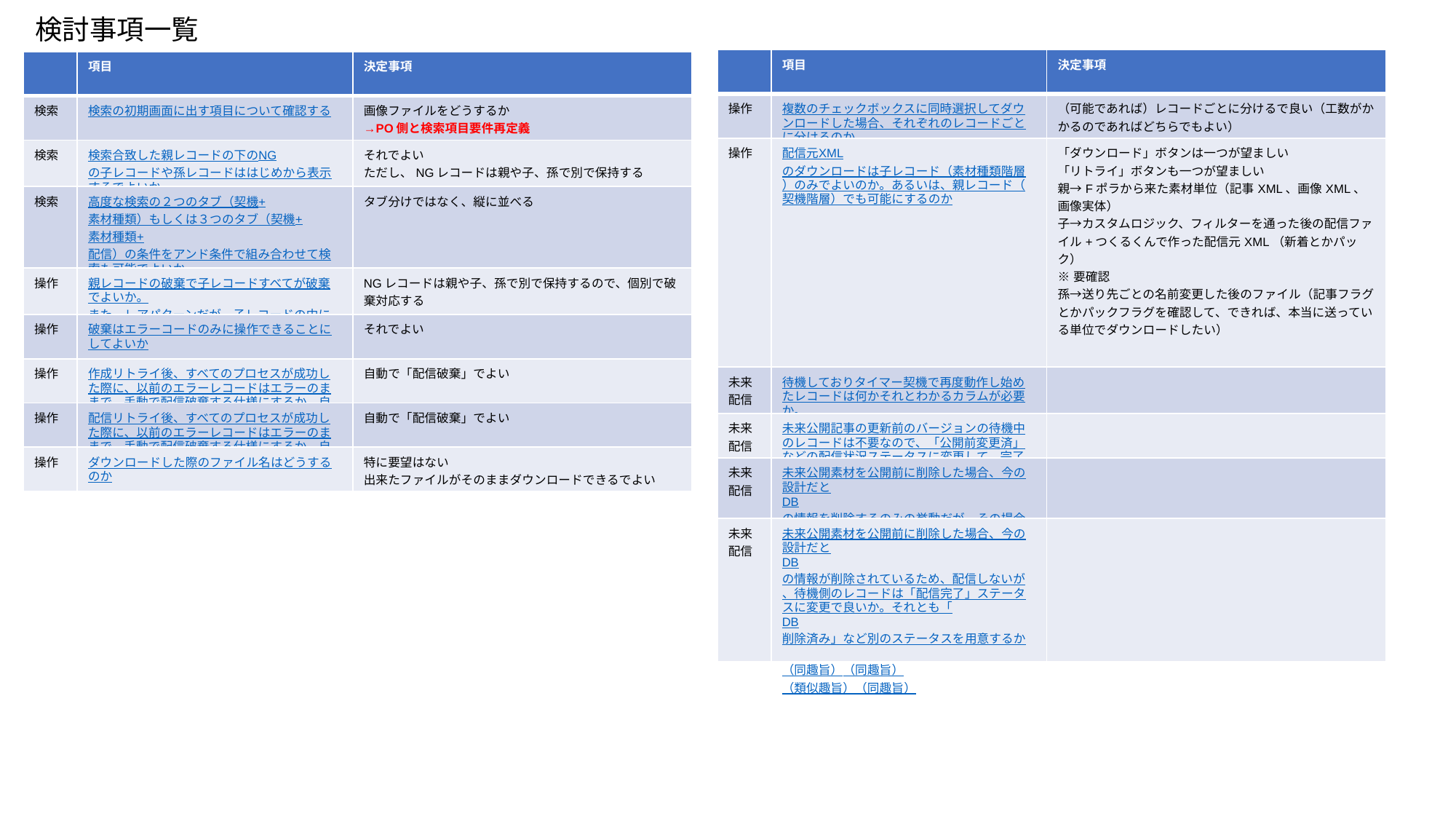

検討事項一覧
|  | 項目 | 決定事項 |
| --- | --- | --- |
| 操作 | 複数のチェックボックスに同時選択してダウンロードした場合、それぞれのレコードごとに分けるのか | （可能であれば）レコードごとに分けるで良い（工数がかかるのであればどちらでもよい） |
| 操作 | 配信元XMLのダウンロードは子レコード（素材種類階層）のみでよいのか。あるいは、親レコード（契機階層）でも可能にするのか | 「ダウンロード」ボタンは一つが望ましい 「リトライ」ボタンも一つが望ましい 親→Fポラから来た素材単位（記事XML、画像XML、画像実体） 子→カスタムロジック、フィルターを通った後の配信ファイル+つくるくんで作った配信元XML（新着とかパック） ※要確認 孫→送り先ごとの名前変更した後のファイル（記事フラグとかパックフラグを確認して、できれば、本当に送っている単位でダウンロードしたい） フォーマット単位でリトライしたい？ →PO側とリトライ単位を中本さん設定会議でまとめる |
| 未来配信 | 待機しておりタイマー契機で再度動作し始めたレコードは何かそれとわかるカラムが必要か。 また、処理開始日時はタイマー契機で再動作し始めた時間のほうがよいか。 |  |
| 未来配信 | 未来公開記事の更新前のバージョンの待機中のレコードは不要なので、「公開前変更済」などの配信状況ステータスに変更して、完了扱いでよいか。 |  |
| 未来配信 | 未来公開素材を公開前に削除した場合、今の設計だとDBの情報を削除するのみの挙動だが、その場合は「配信完了」ステータスに変更で良いか |  |
| 未来配信 | 未来公開素材を公開前に削除した場合、今の設計だとDBの情報が削除されているため、配信しないが、待機側のレコードは「配信完了」ステータスに変更で良いか。それとも「DB削除済み」など別のステータスを用意するか （同趣旨）（同趣旨） （類似趣旨）（同趣旨） |  |
|  | 項目 | 決定事項 |
| --- | --- | --- |
| 検索 | 検索の初期画面に出す項目について確認する | 画像ファイルをどうするか →PO側と検索項目要件再定義 |
| 検索 | 検索合致した親レコードの下のNGの子レコードや孫レコードははじめから表示するでよいか | それでよい ただし、NGレコードは親や子、孫で別で保持する |
| 検索 | 高度な検索の２つのタブ（契機+素材種類）もしくは３つのタブ（契機+素材種類+配信）の条件をアンド条件で組み合わせて検索も可能でよいか | タブ分けではなく、縦に並べる |
| 操作 | 親レコードの破棄で子レコードすべてが破棄でよいか。 また、レアパターンだが、子レコードの中に正常完了しているものが含まれていた場合、そのステータスはそのままでよいか | NGレコードは親や子、孫で別で保持するので、個別で破棄対応する |
| 操作 | 破棄はエラーコードのみに操作できることにしてよいか | それでよい |
| 操作 | 作成リトライ後、すべてのプロセスが成功した際に、以前のエラーレコードはエラーのままで、手動で配信破棄する仕様にするか、自動でエラーを解消し「配信破棄」にするか | 自動で「配信破棄」でよい |
| 操作 | 配信リトライ後、すべてのプロセスが成功した際に、以前のエラーレコードはエラーのままで、手動で配信破棄する仕様にするか、自動でエラーを解消し「配信完了」にするか | 自動で「配信破棄」でよい |
| 操作 | ダウンロードした際のファイル名はどうするのか | 特に要望はない 出来たファイルがそのままダウンロードできるでよい |